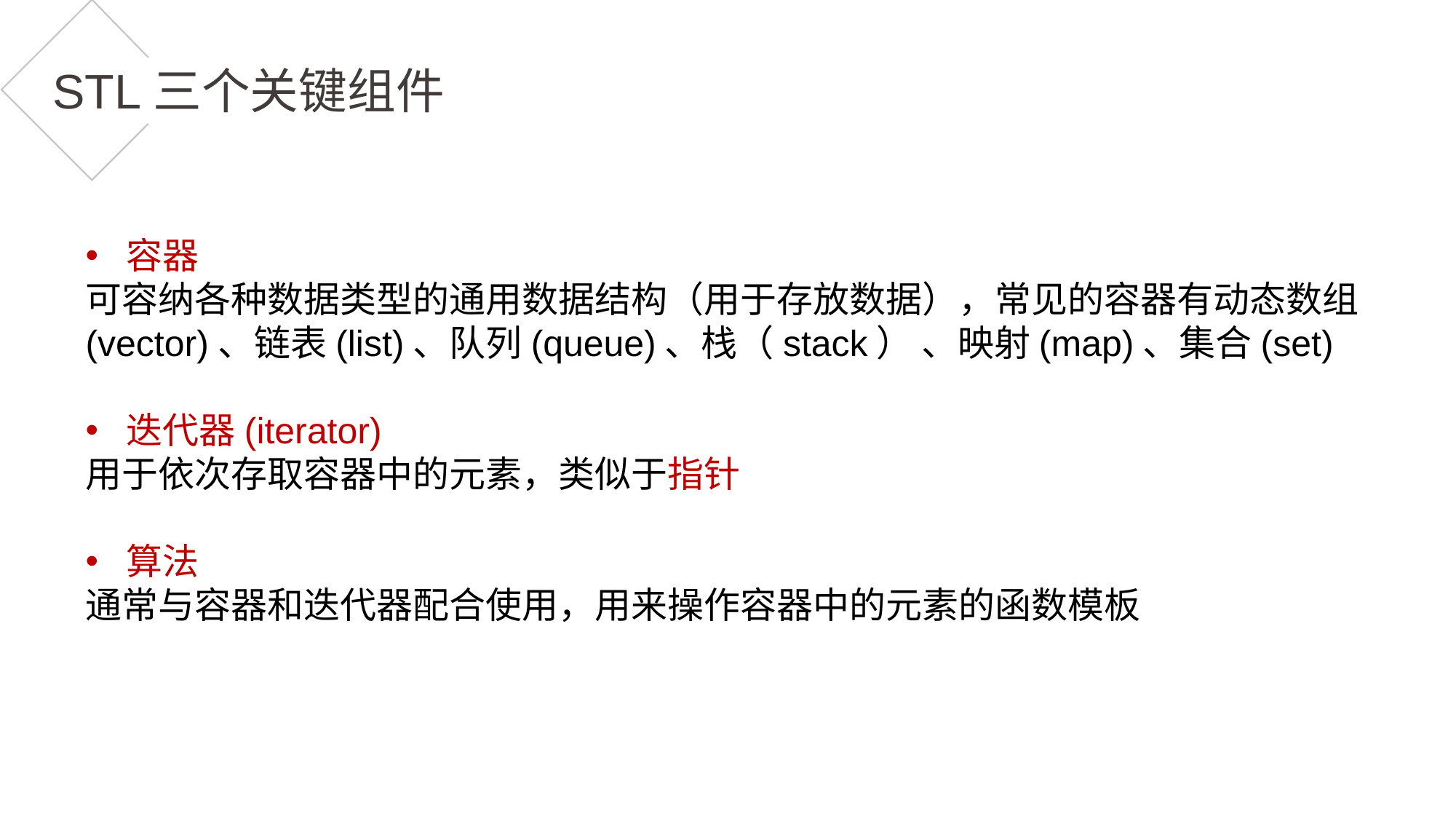

STL三个关键组件
容器
可容纳各种数据类型的通用数据结构（用于存放数据），常见的容器有动态数组(vector)、链表(list)、队列(queue)、栈（stack） 、映射(map)、集合(set)

迭代器(iterator)
用于依次存取容器中的元素，类似于指针

算法
通常与容器和迭代器配合使用，用来操作容器中的元素的函数模板